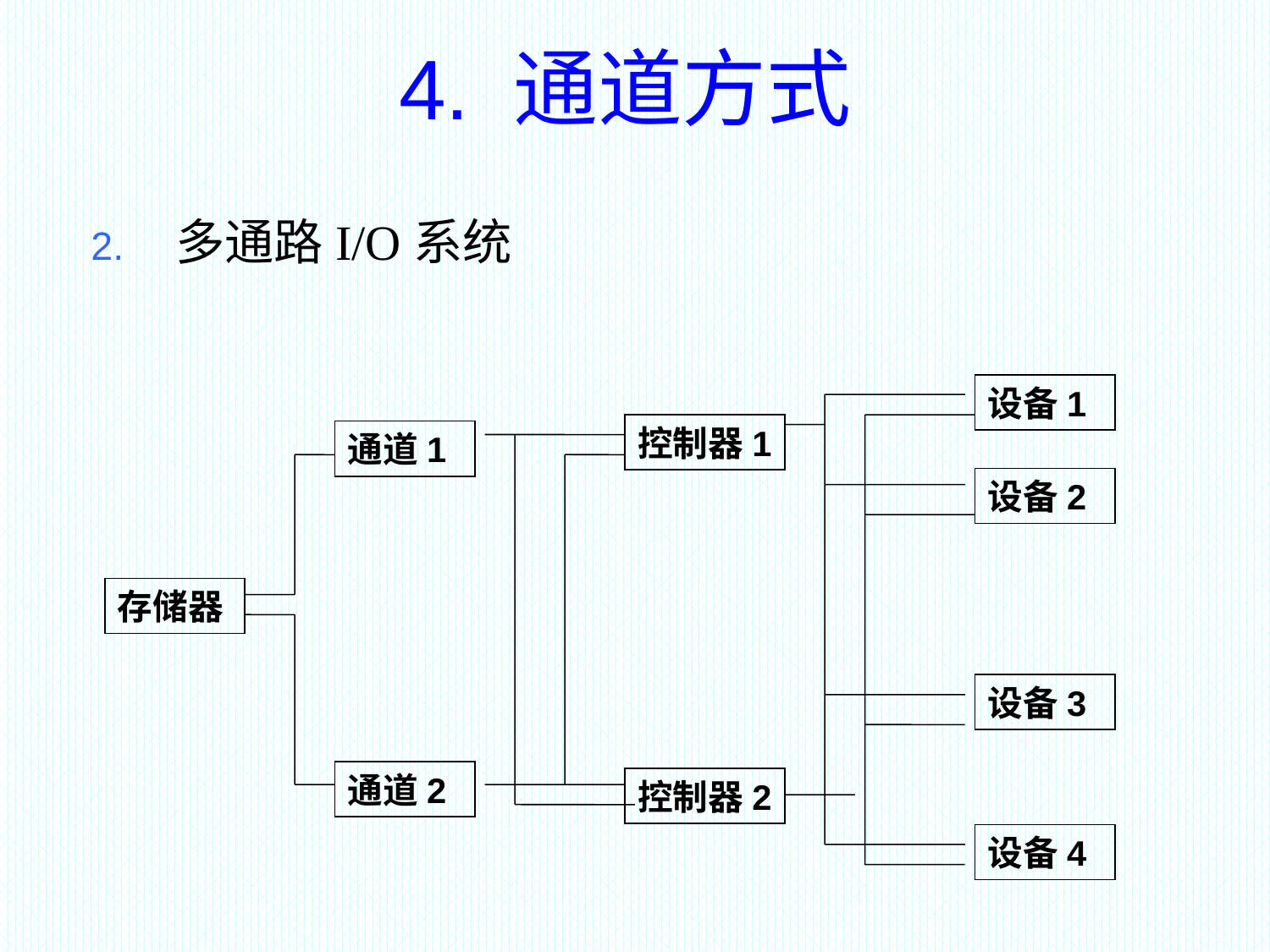

4. 通道方式
多通路I/O系统
设备1

控制器1

通道1

设备2

存储器

设备3

通道2
控制器2

设备4